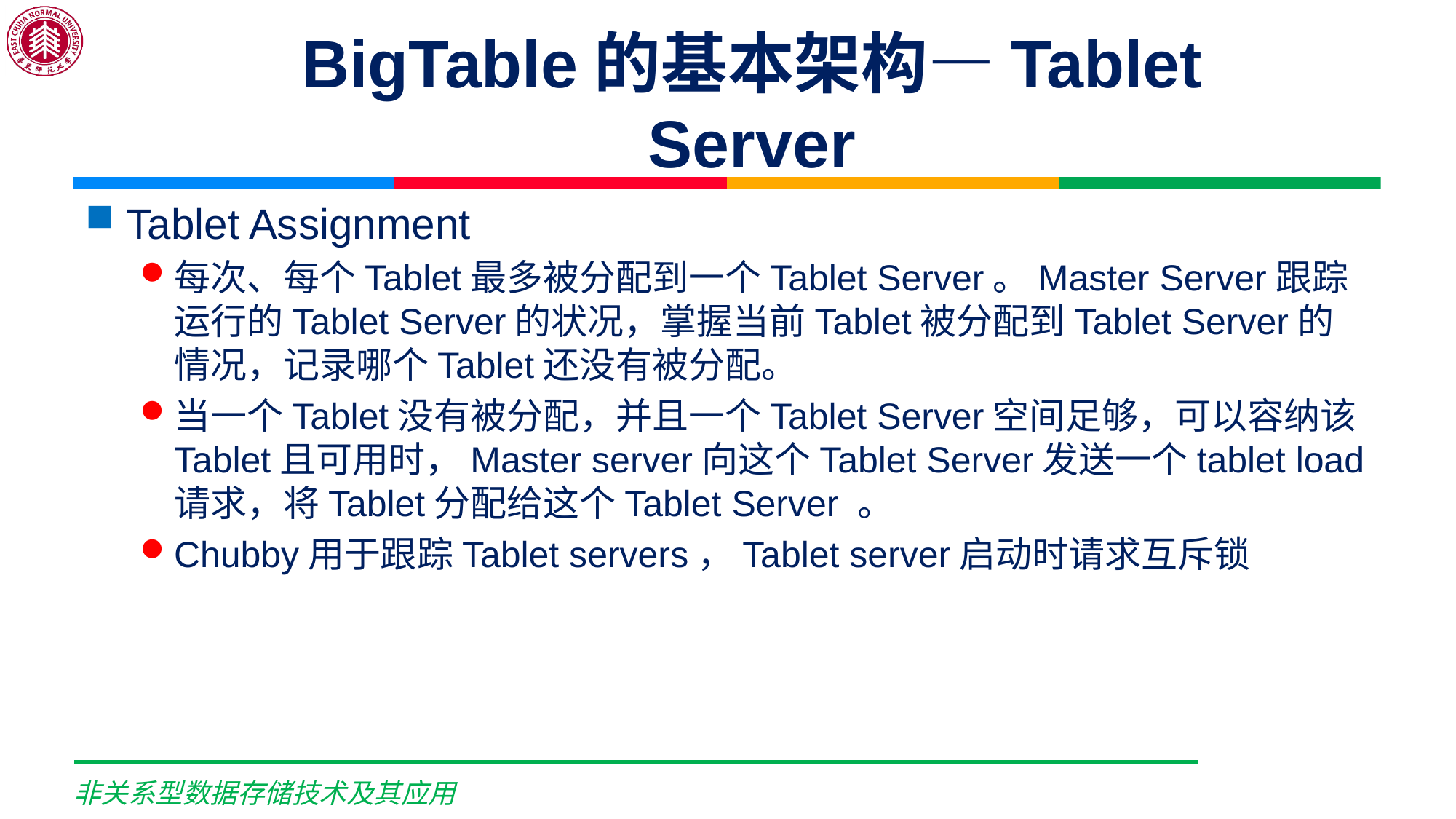

# BigTable的基本架构—Tablet Server
Tablet Assignment
每次、每个Tablet最多被分配到一个Tablet Server。Master Server跟踪运行的Tablet Server的状况，掌握当前Tablet被分配到Tablet Server的情况，记录哪个Tablet还没有被分配。
当一个Tablet没有被分配，并且一个Tablet Server空间足够，可以容纳该Tablet且可用时，Master server向这个Tablet Server发送一个tablet load请求，将Tablet分配给这个Tablet Server 。
Chubby用于跟踪Tablet servers，Tablet server启动时请求互斥锁